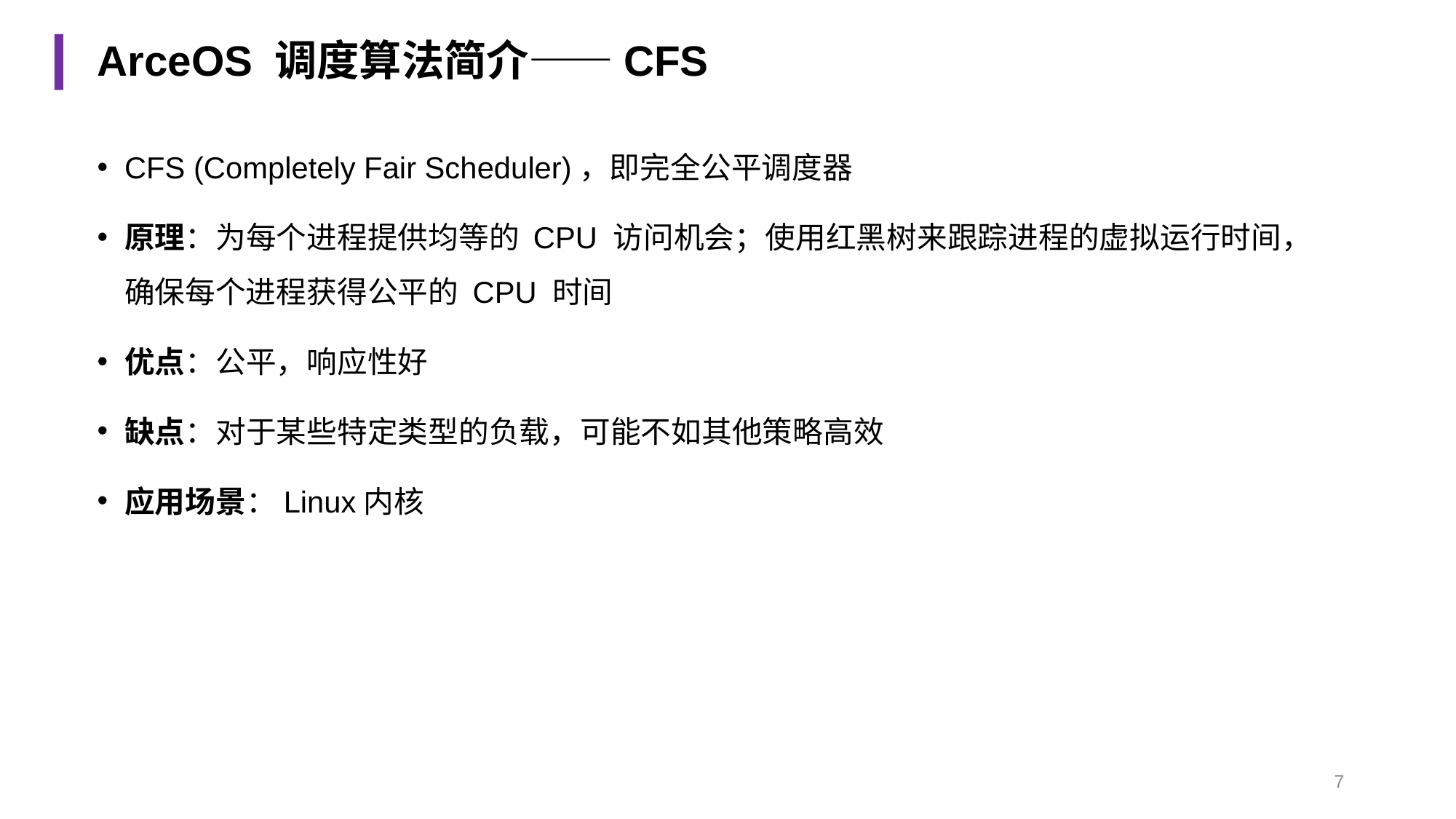

# ArceOS 调度算法简介——CFS

CFS (Completely Fair Scheduler)，即完全公平调度器
原理：为每个进程提供均等的 CPU 访问机会；使用红黑树来跟踪进程的虚拟运行时间，确保每个进程获得公平的 CPU 时间
优点：公平，响应性好
缺点：对于某些特定类型的负载，可能不如其他策略高效
应用场景：Linux内核
7